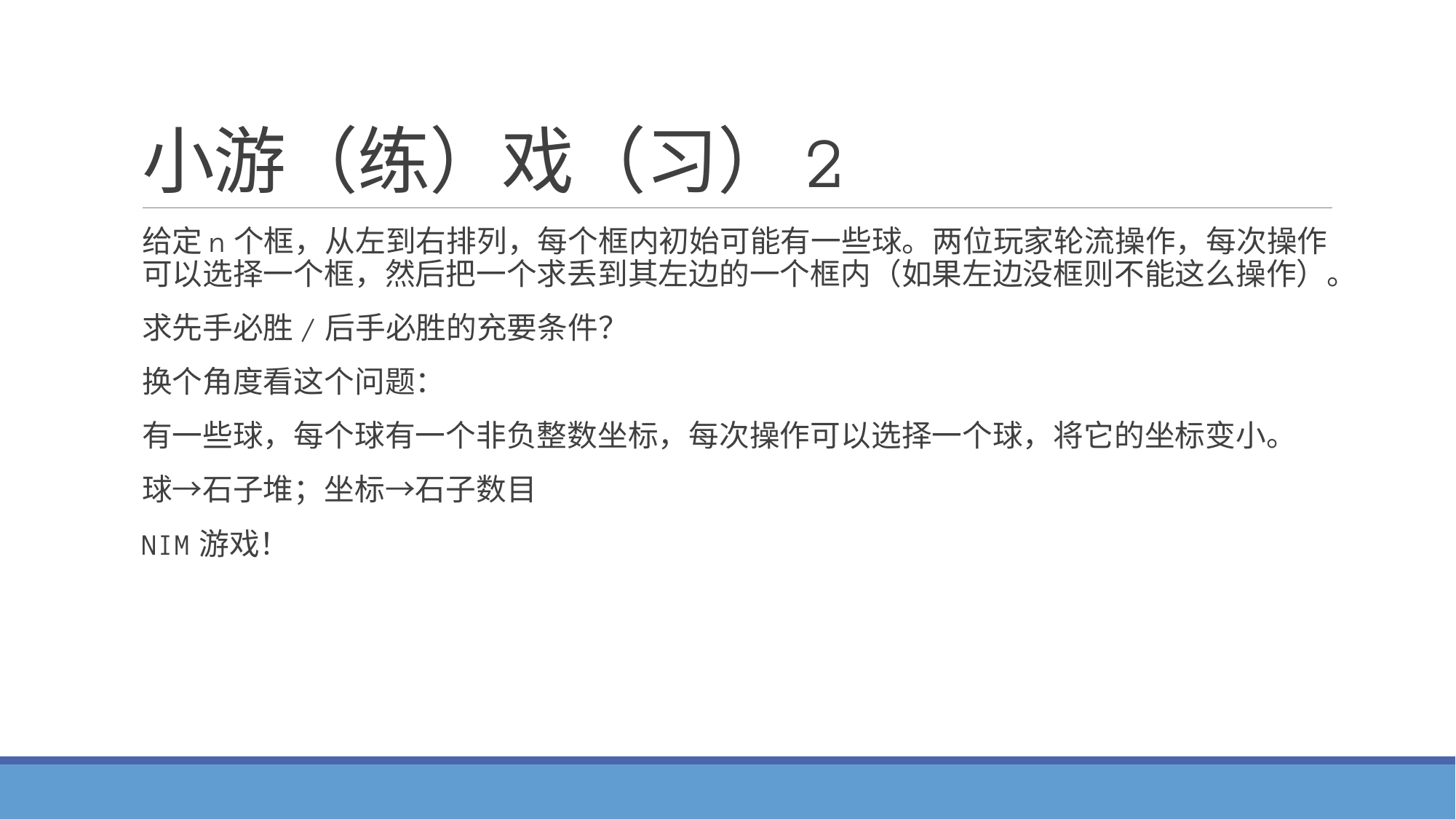

# 小游（练）戏（习）2
给定n个框，从左到右排列，每个框内初始可能有一些球。两位玩家轮流操作，每次操作可以选择一个框，然后把一个求丢到其左边的一个框内（如果左边没框则不能这么操作）。
求先手必胜/后手必胜的充要条件？
换个角度看这个问题：
有一些球，每个球有一个非负整数坐标，每次操作可以选择一个球，将它的坐标变小。
球→石子堆；坐标→石子数目
NIM游戏！